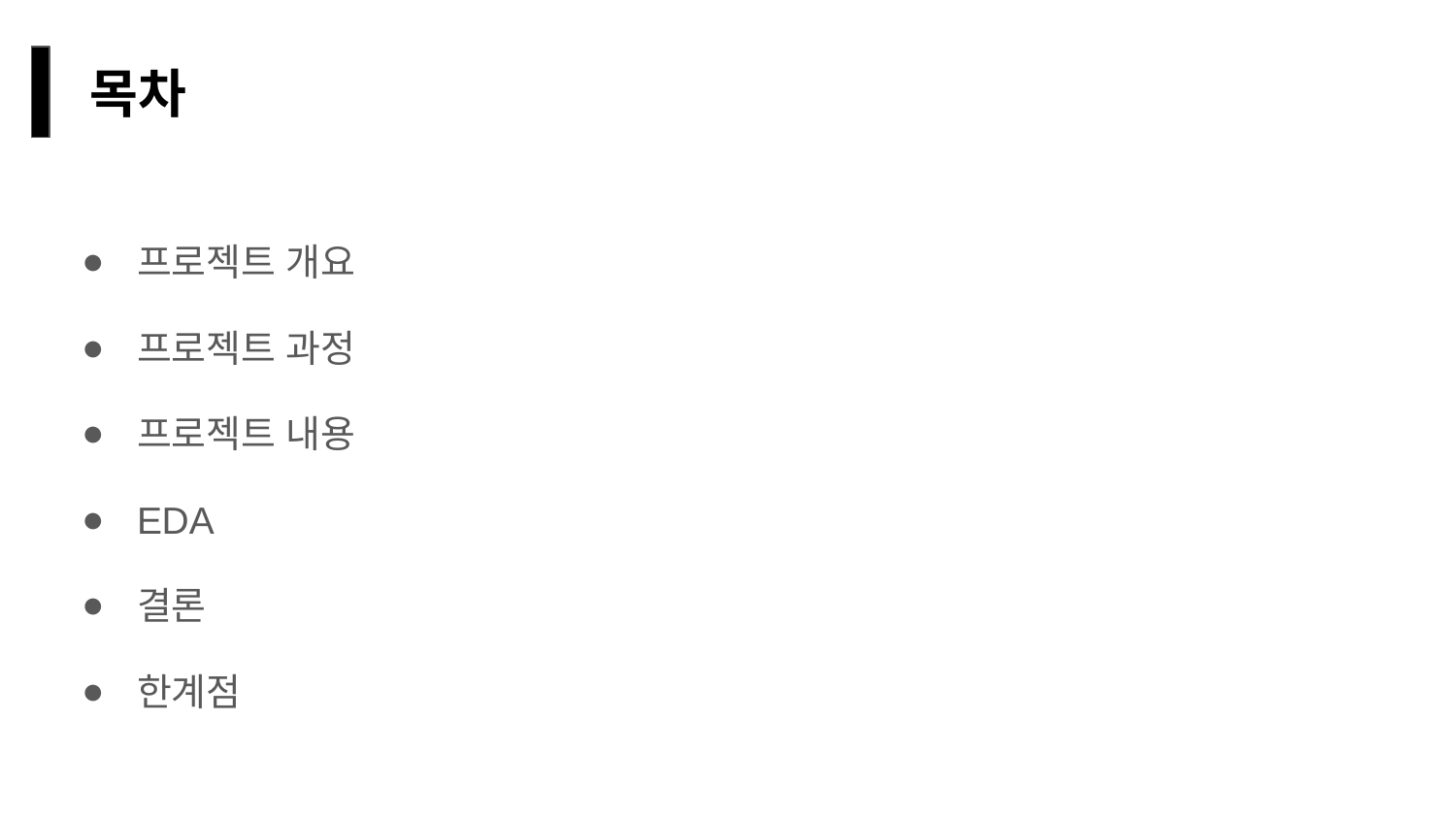

# 목차
프로젝트 개요
프로젝트 과정
프로젝트 내용
EDA
결론
한계점